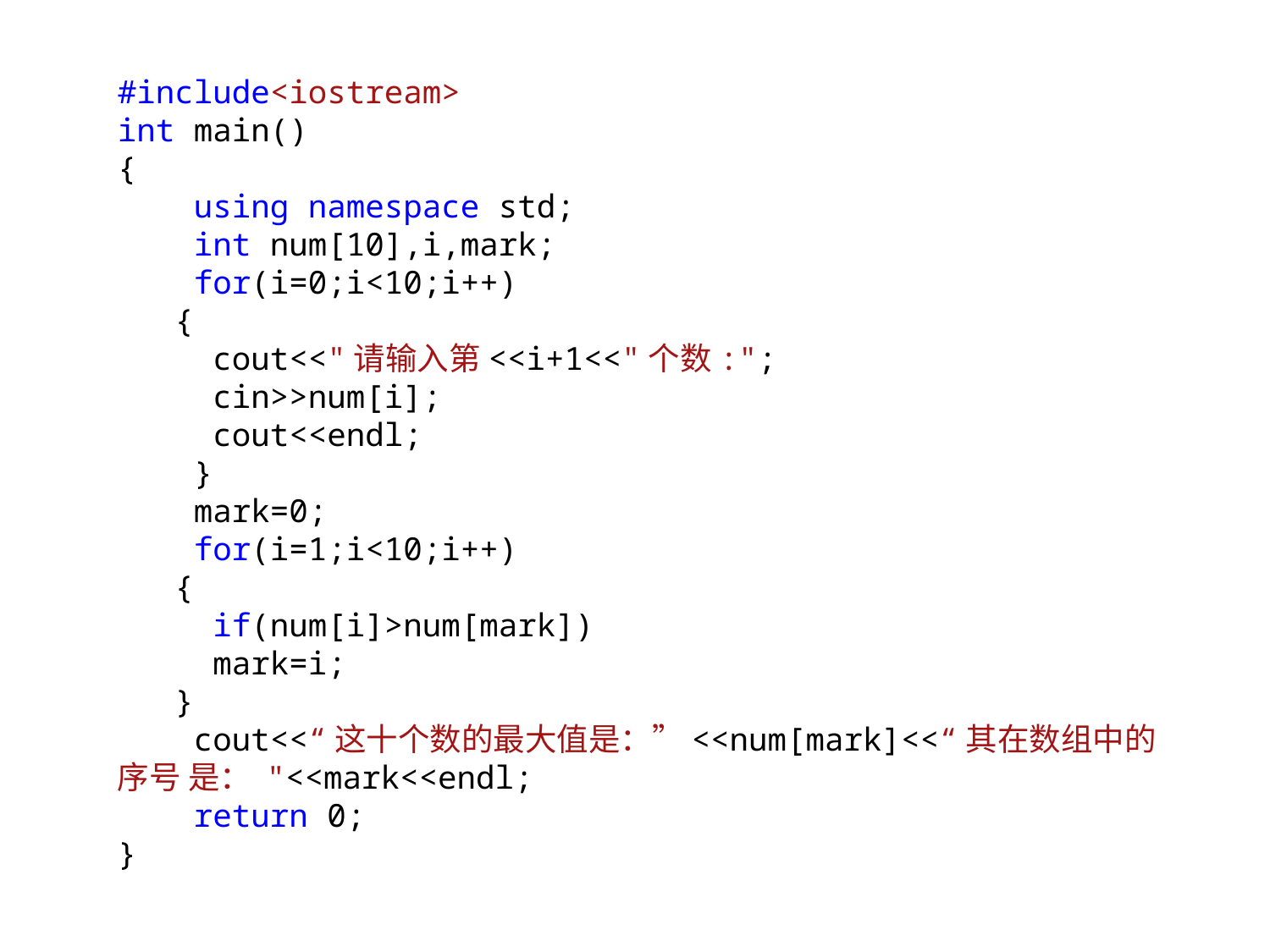

#include<iostream>
int main()
{
    using namespace std;
    int num[10],i,mark;
    for(i=0;i<10;i++)
   {
     cout<<"请输入第<<i+1<<"个数:";
     cin>>num[i];
     cout<<endl;
    }
    mark=0;
    for(i=1;i<10;i++)
   {
     if(num[i]>num[mark])
     mark=i;
   }
    cout<<“这十个数的最大值是：”<<num[mark]<<“其在数组中的序号 是： "<<mark<<endl;
    return 0;
}